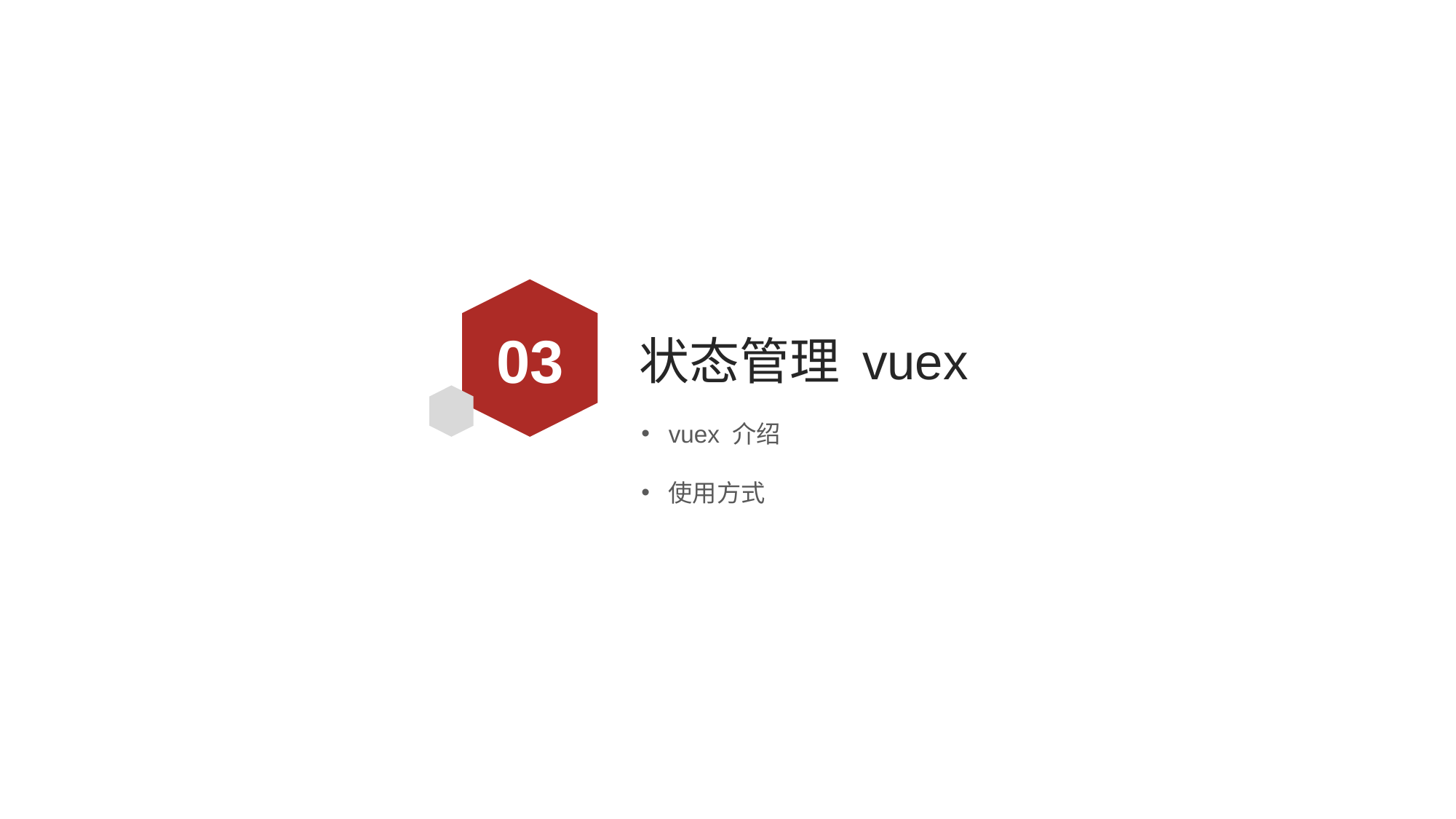

03
# 状态管理 vuex
vuex 介绍
使用方式